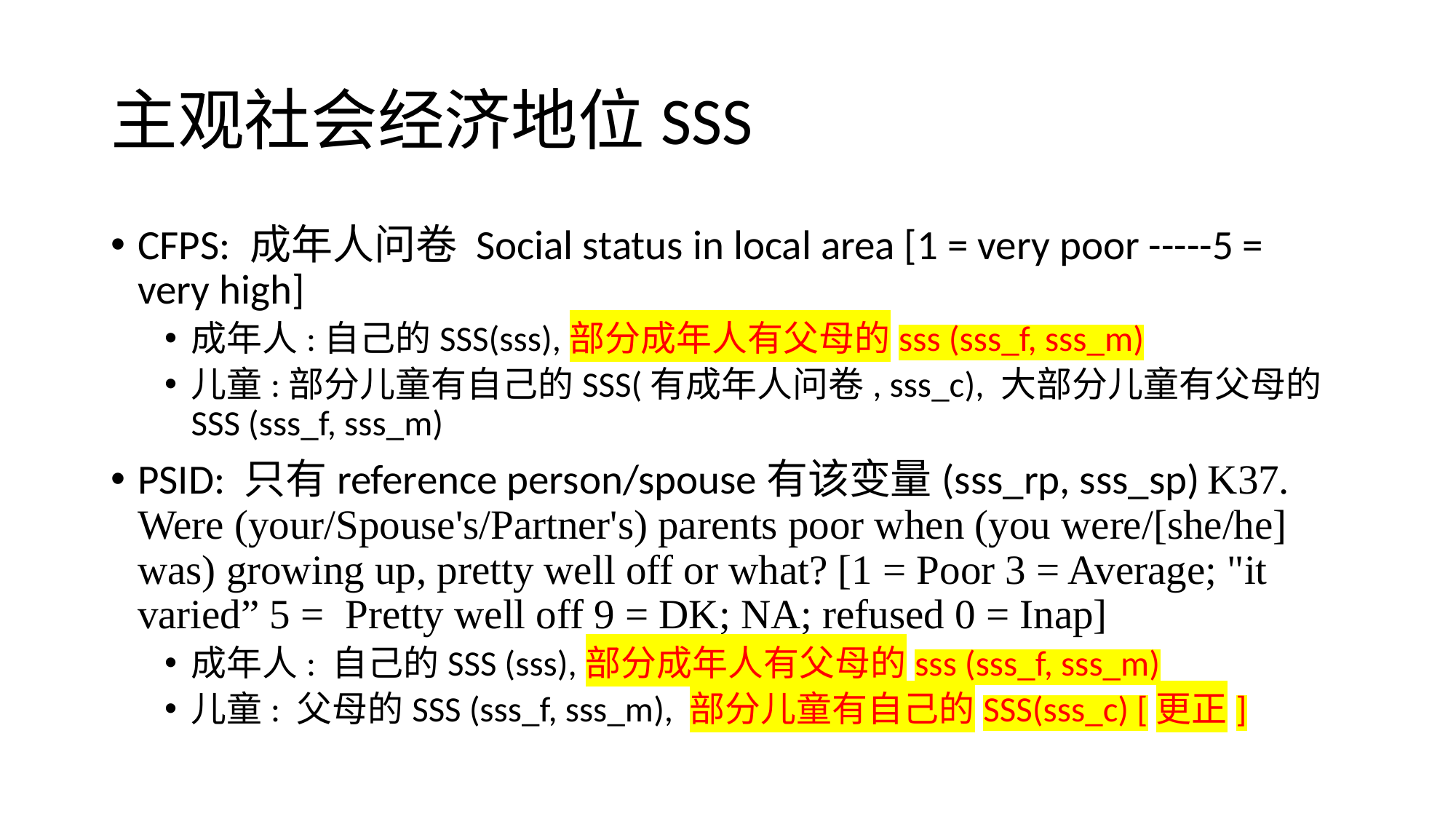

# 主观社会经济地位SSS
CFPS: 成年人问卷 Social status in local area [1 = very poor -----5 = very high]
成年人:自己的SSS(sss),部分成年人有父母的sss (sss_f, sss_m)
儿童:部分儿童有自己的SSS(有成年人问卷, sss_c), 大部分儿童有父母的SSS (sss_f, sss_m)
PSID: 只有reference person/spouse有该变量(sss_rp, sss_sp) K37. Were (your/Spouse's/Partner's) parents poor when (you were/[she/he] was) growing up, pretty well off or what? [1 = Poor 3 = Average; "it varied” 5 =  Pretty well off 9 = DK; NA; refused 0 = Inap]
成年人: 自己的SSS (sss),部分成年人有父母的sss (sss_f, sss_m)
儿童: 父母的SSS (sss_f, sss_m), 部分儿童有自己的SSS(sss_c) [更正]